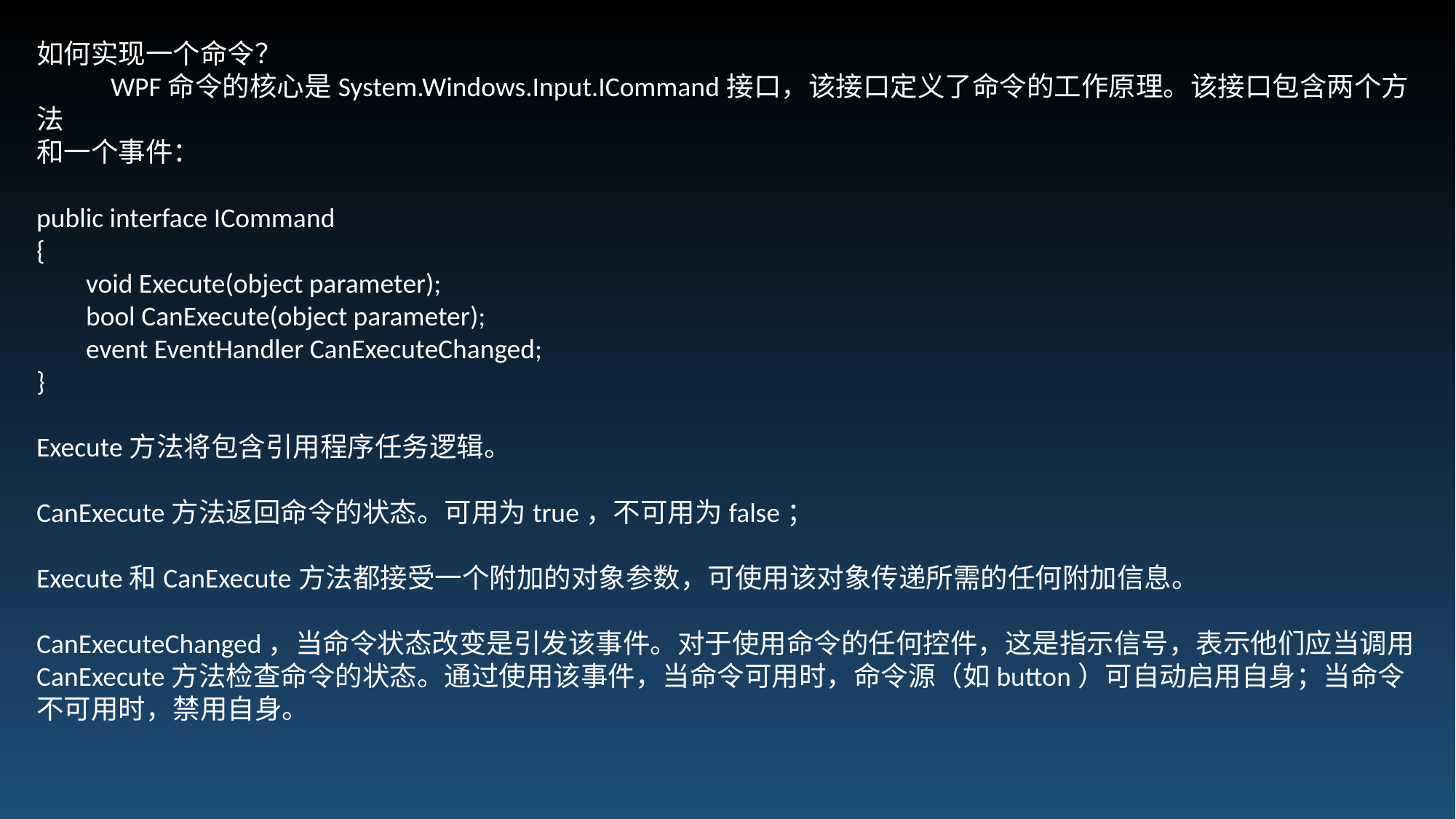

如何实现一个命令？
            WPF命令的核心是System.Windows.Input.ICommand接口，该接口定义了命令的工作原理。该接口包含两个方法
和一个事件：

public interface ICommand
{
        void Execute(object parameter);
        bool CanExecute(object parameter);
        event EventHandler CanExecuteChanged;
}

Execute方法将包含引用程序任务逻辑。

CanExecute方法返回命令的状态。可用为true，不可用为false；

Execute和CanExecute方法都接受一个附加的对象参数，可使用该对象传递所需的任何附加信息。

CanExecuteChanged，当命令状态改变是引发该事件。对于使用命令的任何控件，这是指示信号，表示他们应当调用
CanExecute方法检查命令的状态。通过使用该事件，当命令可用时，命令源（如button）可自动启用自身；当命令不可用时，禁用自身。